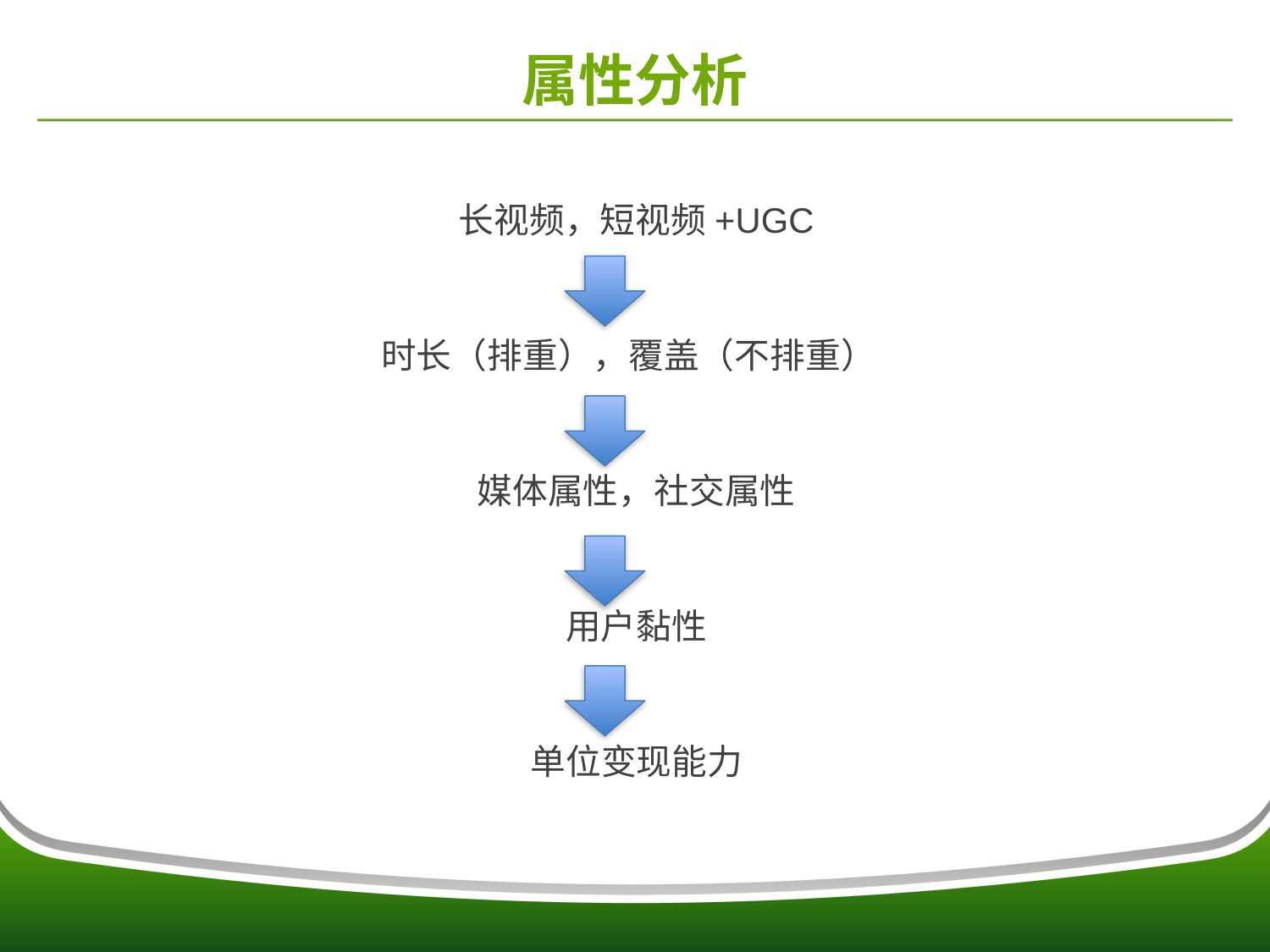

# 属性分析

长视频，短视频+UGC

时长（排重），覆盖（不排重）

媒体属性，社交属性

用户黏性

单位变现能力